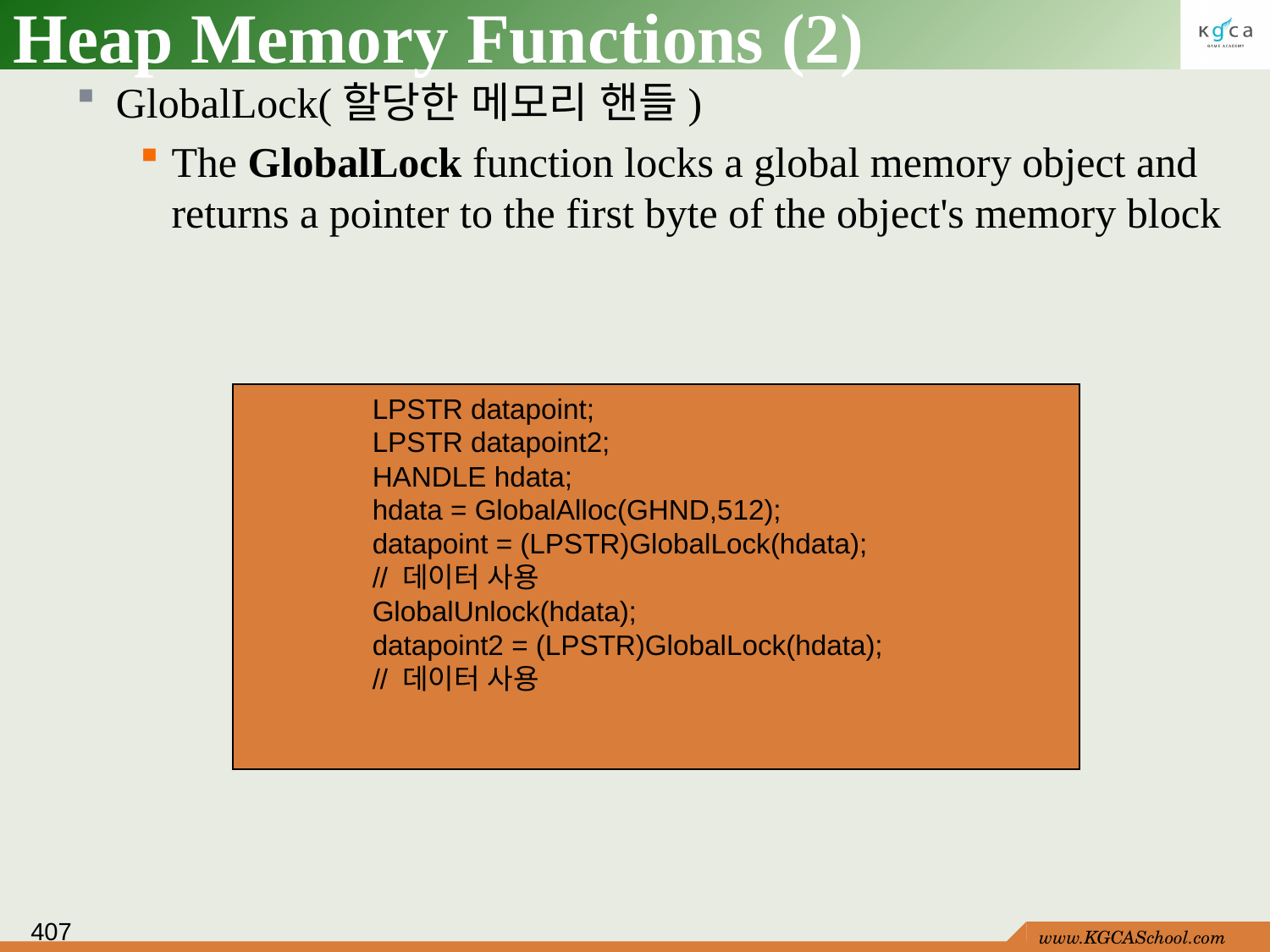

# Heap Memory Functions (2)
GlobalLock(할당한 메모리 핸들)
The GlobalLock function locks a global memory object and returns a pointer to the first byte of the object's memory block

	LPSTR datapoint;
	LPSTR datapoint2;
	HANDLE hdata;
	hdata = GlobalAlloc(GHND,512);
	datapoint = (LPSTR)GlobalLock(hdata);
	// 데이터 사용
	GlobalUnlock(hdata);
	datapoint2 = (LPSTR)GlobalLock(hdata);
	// 데이터 사용

407